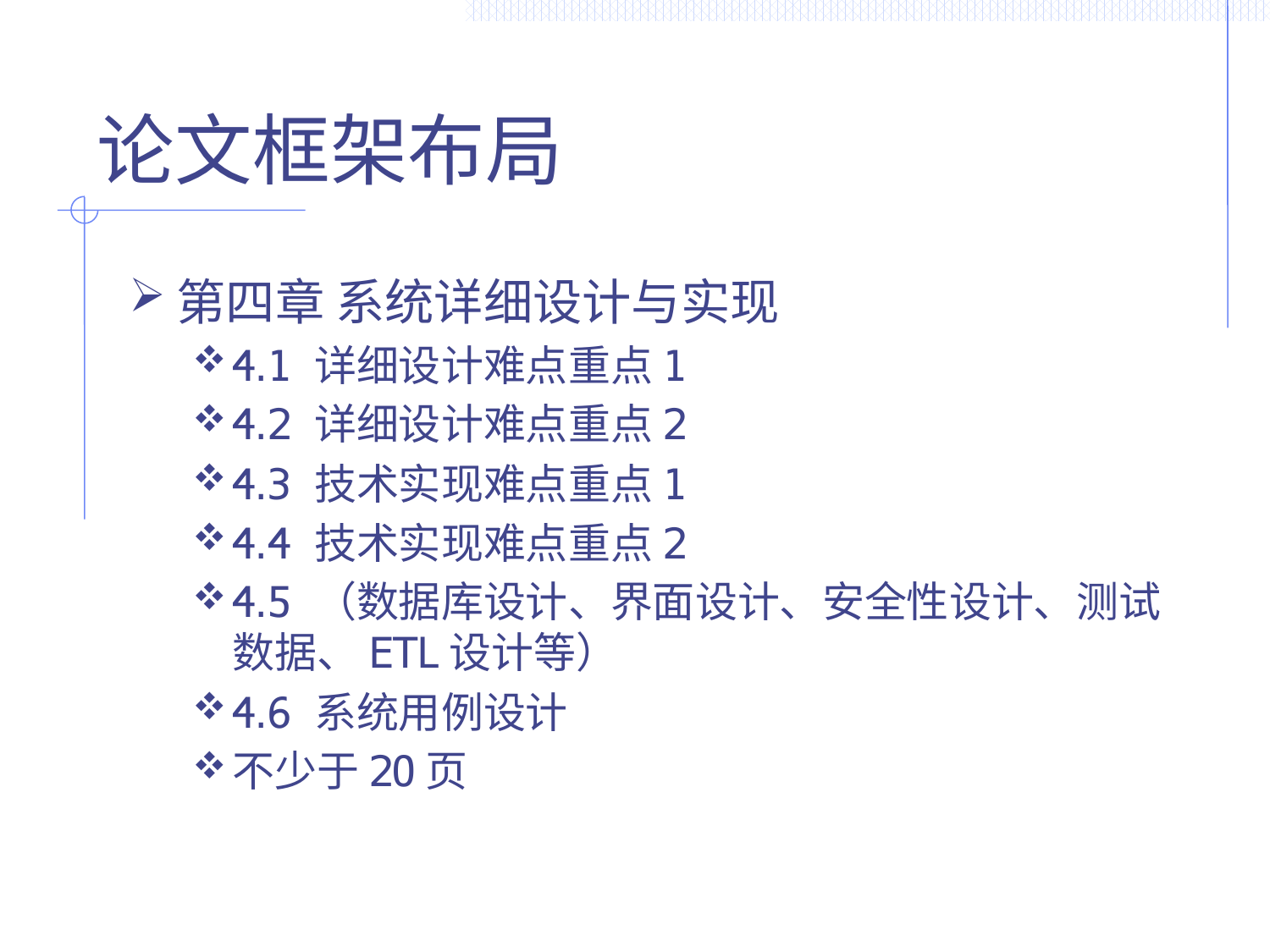

# 论文框架布局
第四章 系统详细设计与实现
4.1 详细设计难点重点1
4.2 详细设计难点重点2
4.3 技术实现难点重点1
4.4 技术实现难点重点2
4.5 （数据库设计、界面设计、安全性设计、测试数据、ETL设计等）
4.6 系统用例设计
不少于20页